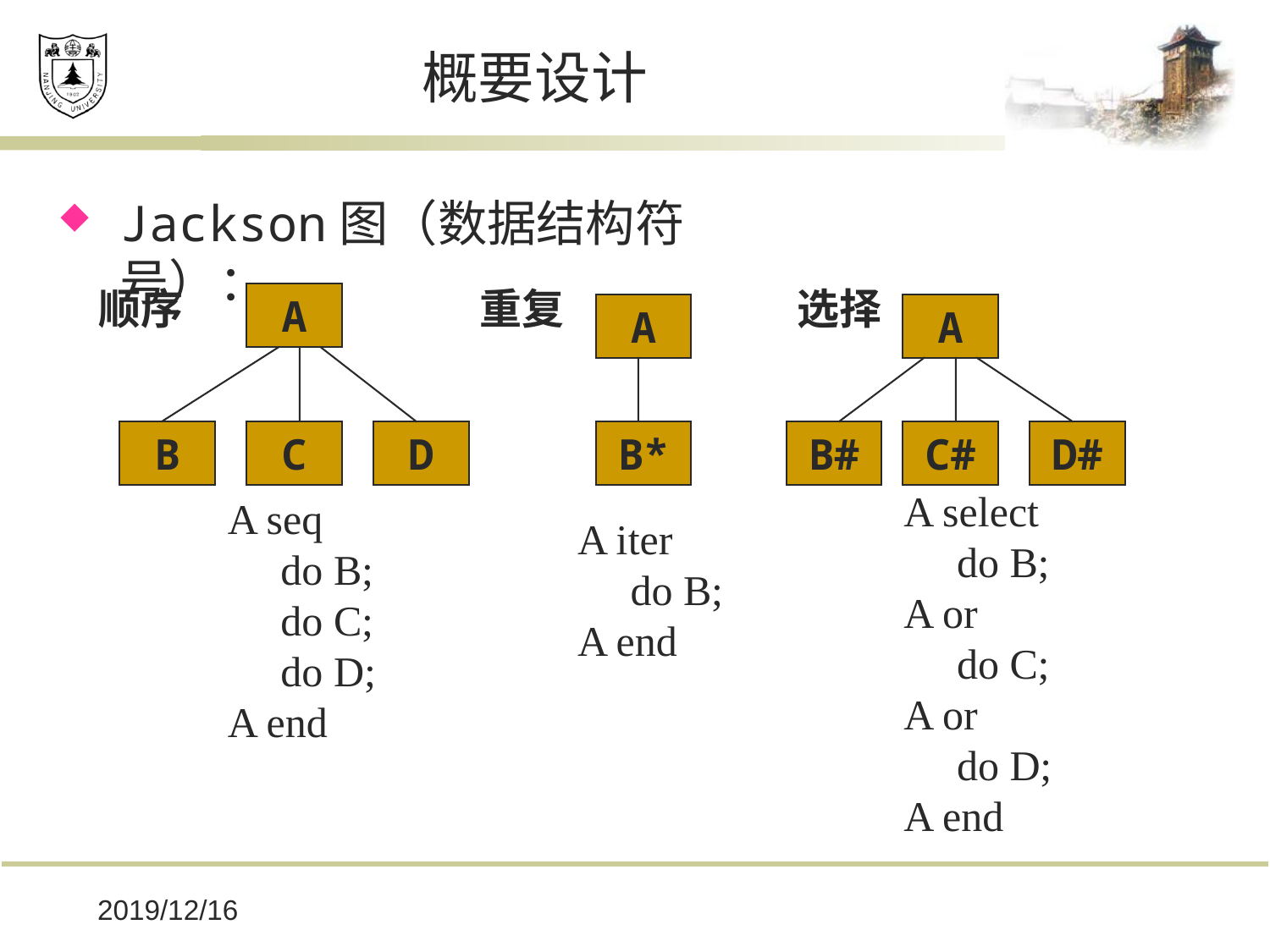

# 概要设计
Jackson图（数据结构符号）：
顺序
重复
选择
A
A
A

B
C
D
B*
B#
C#
D#
A select
     do B;
A or
     do C;
A or
     do D;
A end
A seq
     do B;
     do C;
     do D;
A end
A iter
     do B;
A end
2019/12/16